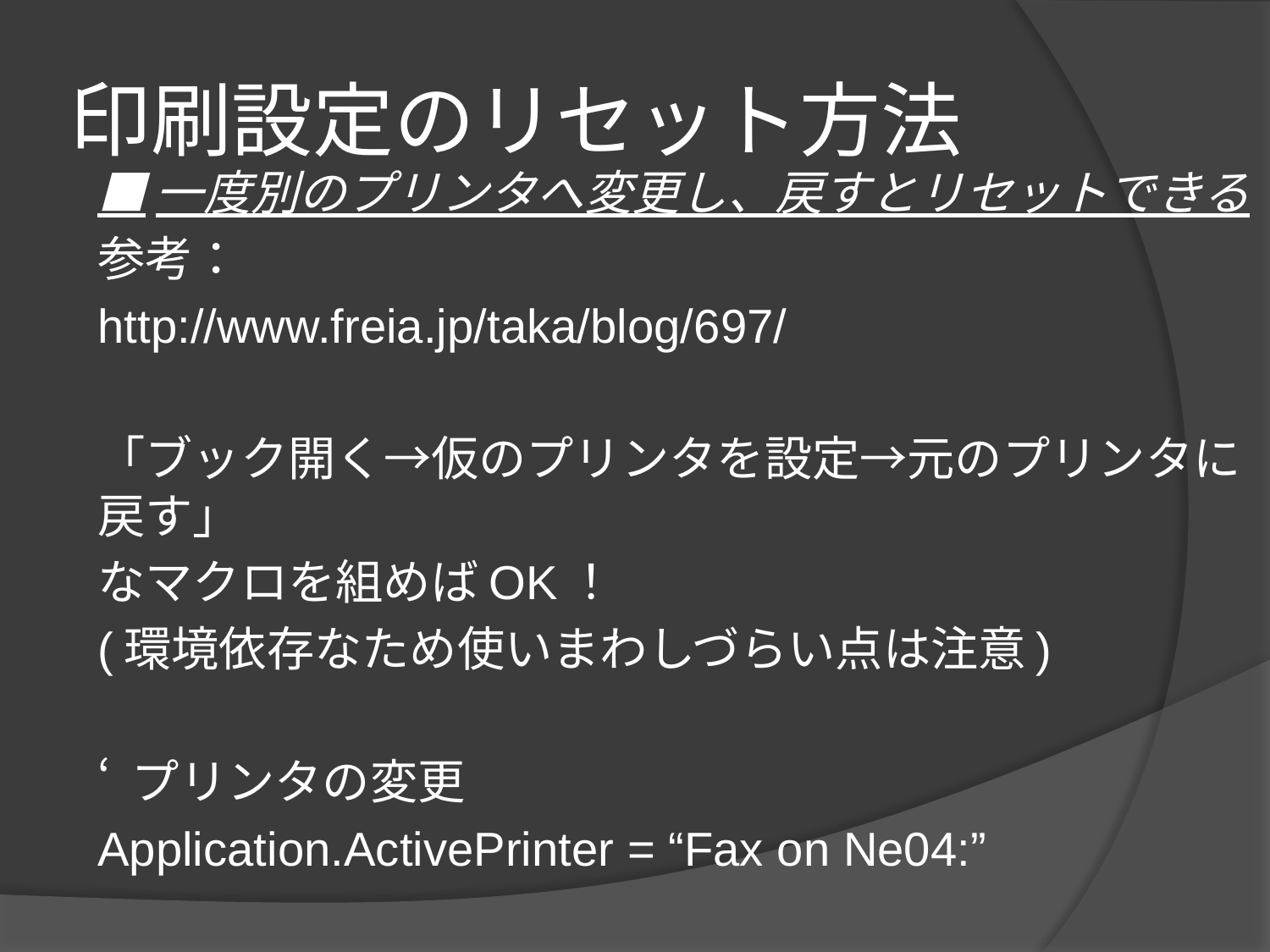

# 印刷設定のリセット方法
■一度別のプリンタへ変更し、戻すとリセットできる
参考：
http://www.freia.jp/taka/blog/697/

「ブック開く→仮のプリンタを設定→元のプリンタに戻す」
なマクロを組めばOK！
(環境依存なため使いまわしづらい点は注意)

‘ プリンタの変更
Application.ActivePrinter = “Fax on Ne04:”